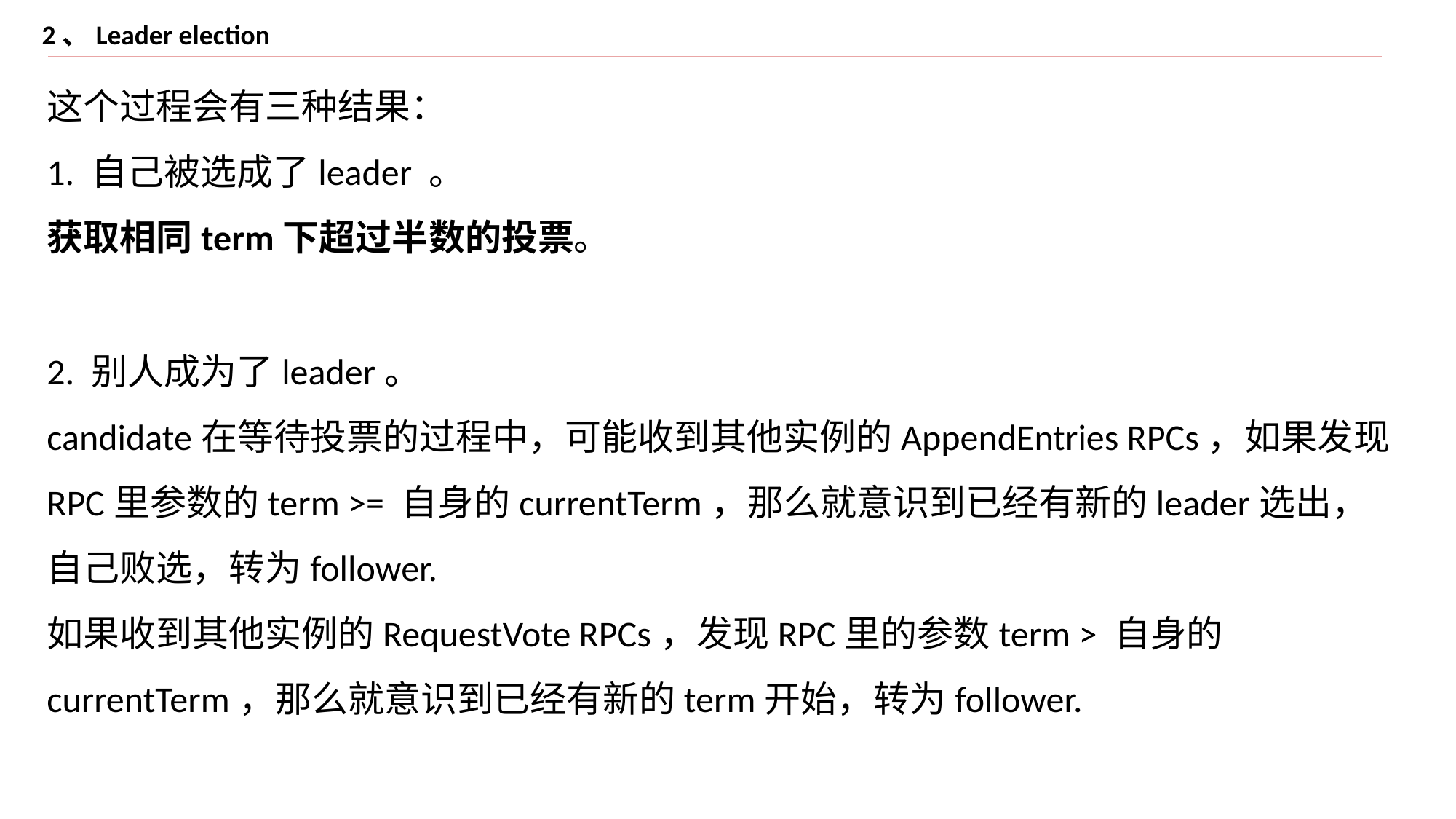

2、Leader election
这个过程会有三种结果：
1. 自己被选成了leader 。
获取相同term下超过半数的投票。
2. 别人成为了leader。
candidate在等待投票的过程中，可能收到其他实例的AppendEntries RPCs，如果发现RPC里参数的term >= 自身的currentTerm，那么就意识到已经有新的leader选出，自己败选，转为follower.
如果收到其他实例的RequestVote RPCs，发现RPC里的参数term > 自身的currentTerm，那么就意识到已经有新的term开始，转为follower.